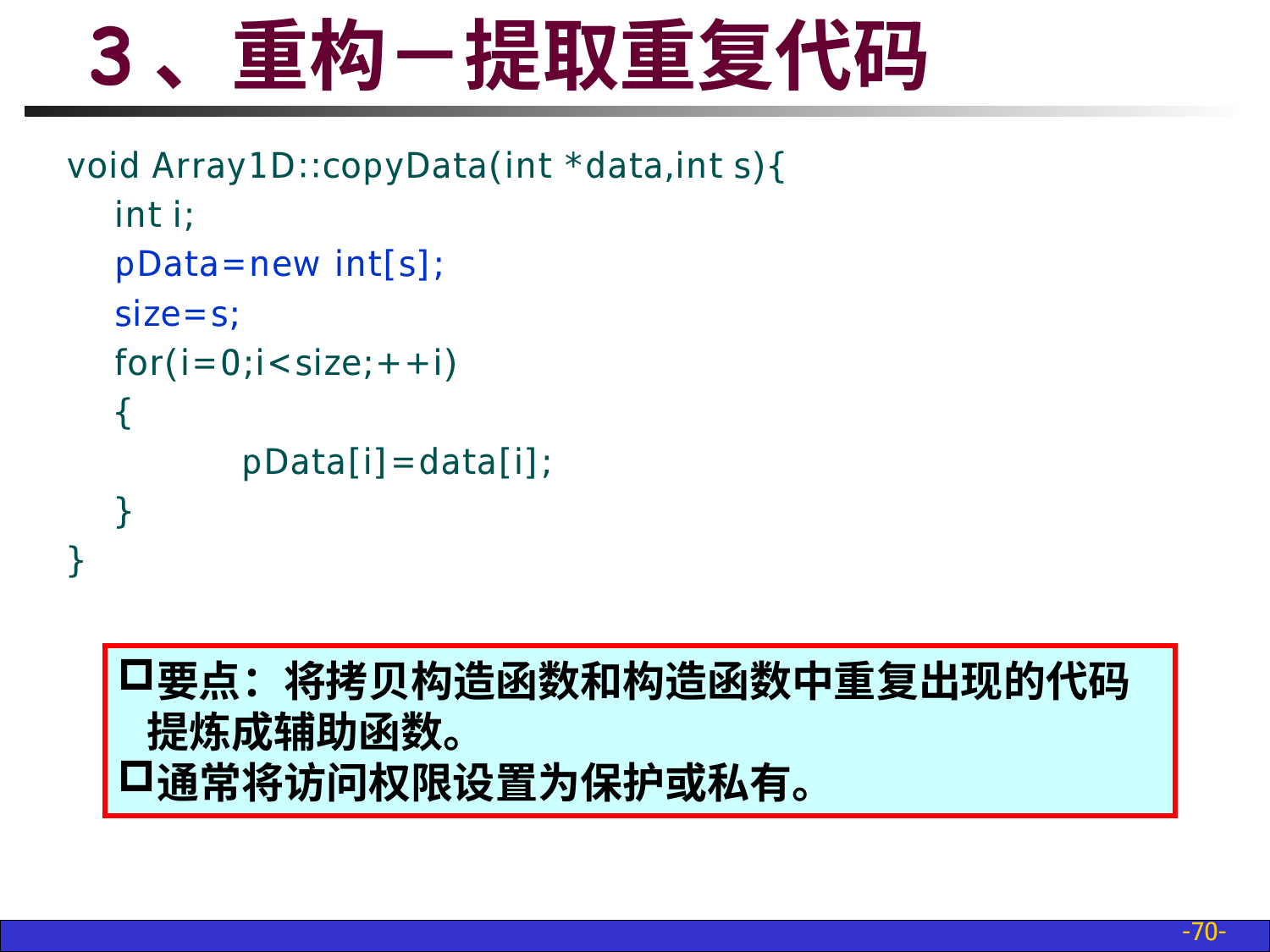

# 3、重构－提取重复代码
void Array1D::copyData(int *data,int s){
	int i;
	pData=new int[s];
	size=s;
	for(i=0;i<size;++i)
	{
		pData[i]=data[i];
	}
}
要点：将拷贝构造函数和构造函数中重复出现的代码
  提炼成辅助函数。
通常将访问权限设置为保护或私有。
-70-